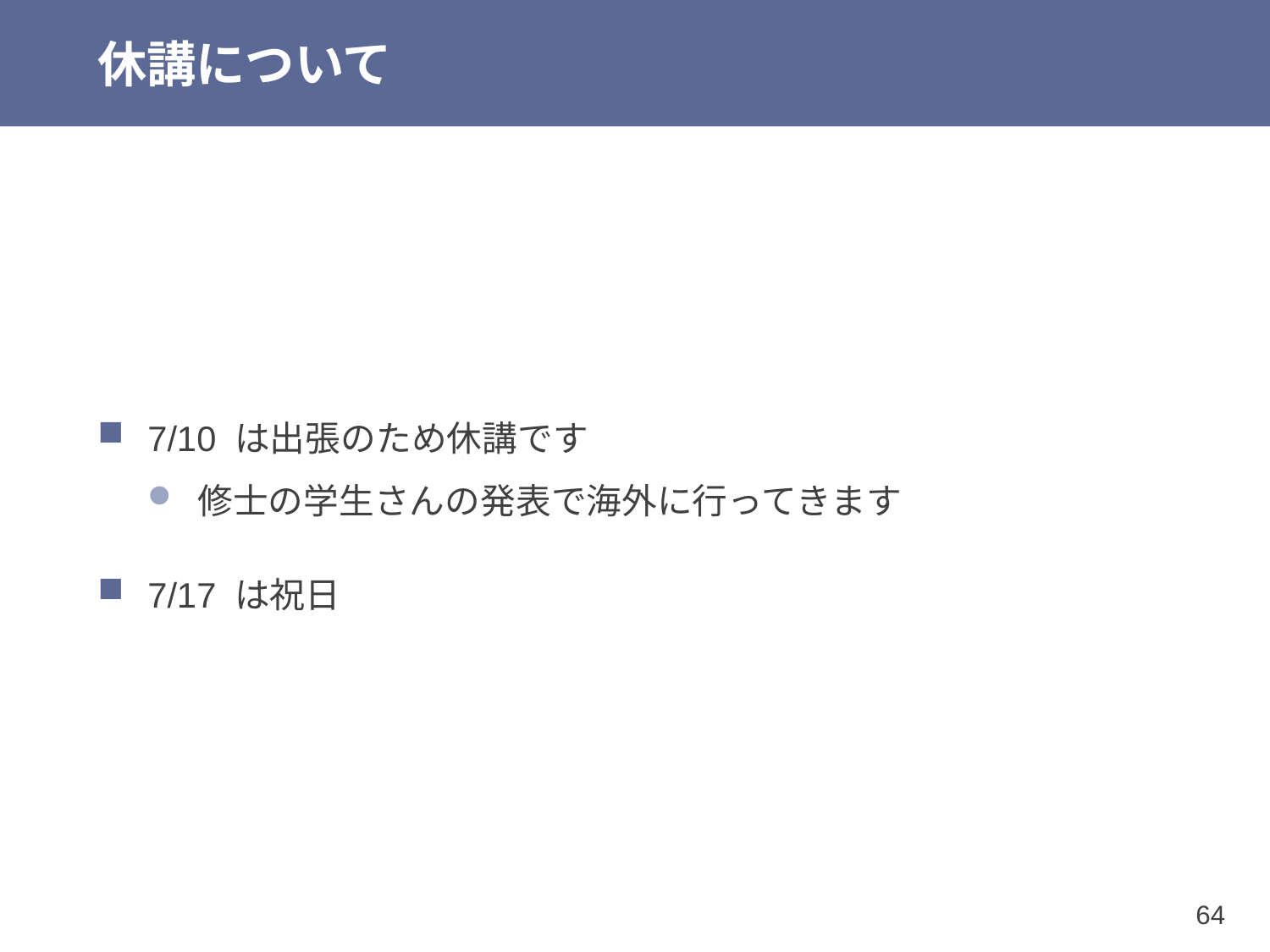

# 休講について
7/10 は出張のため休講です
修士の学生さんの発表で海外に行ってきます
7/17 は祝日